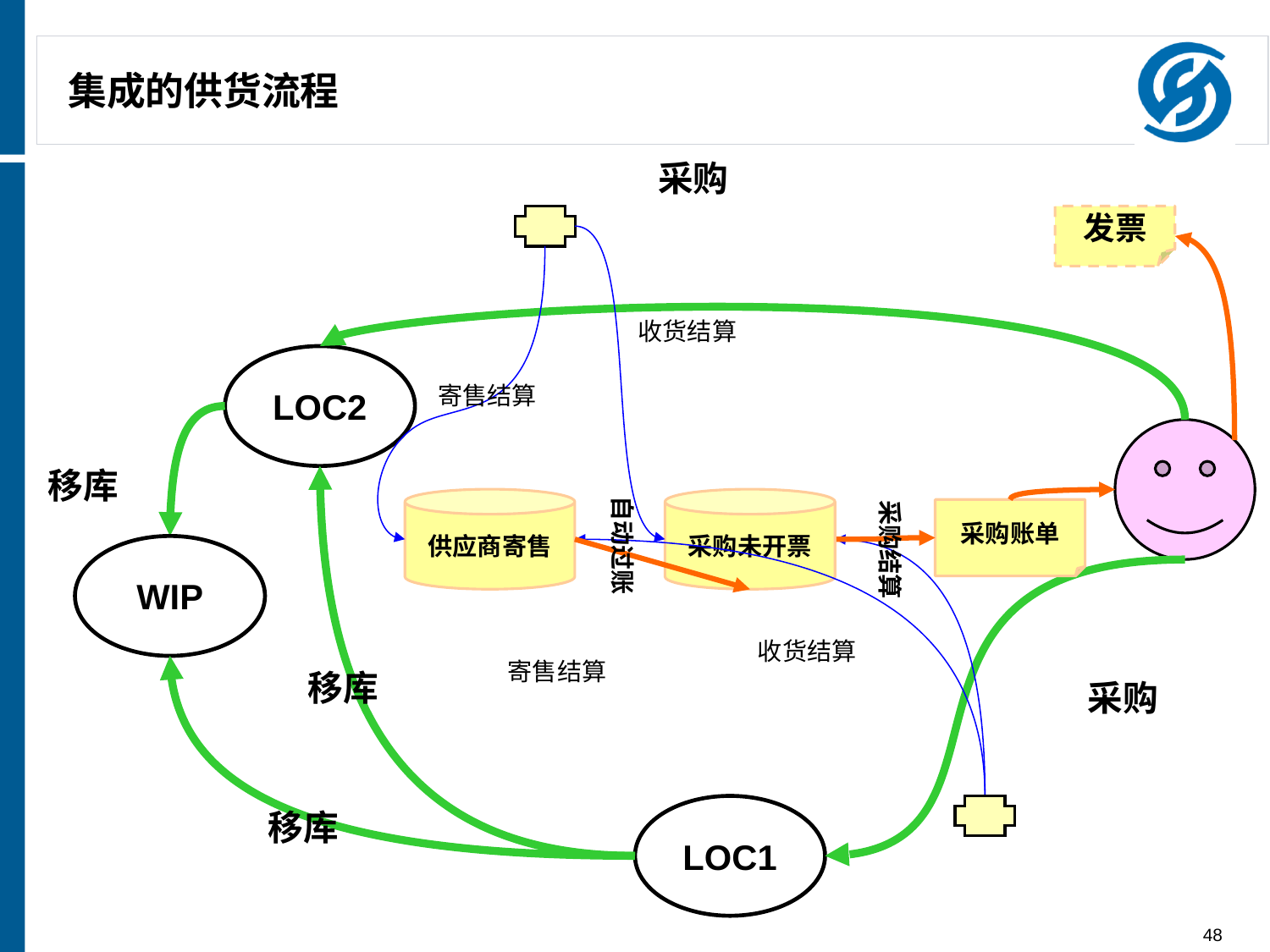

# 集成的供货流程
采购

发票
收货结算
LOC2
寄售结算

移库
供应商寄售
采购未开票
自动过账
采购账单
采购结算
WIP
收货结算
寄售结算
移库
采购
LOC1

移库
48